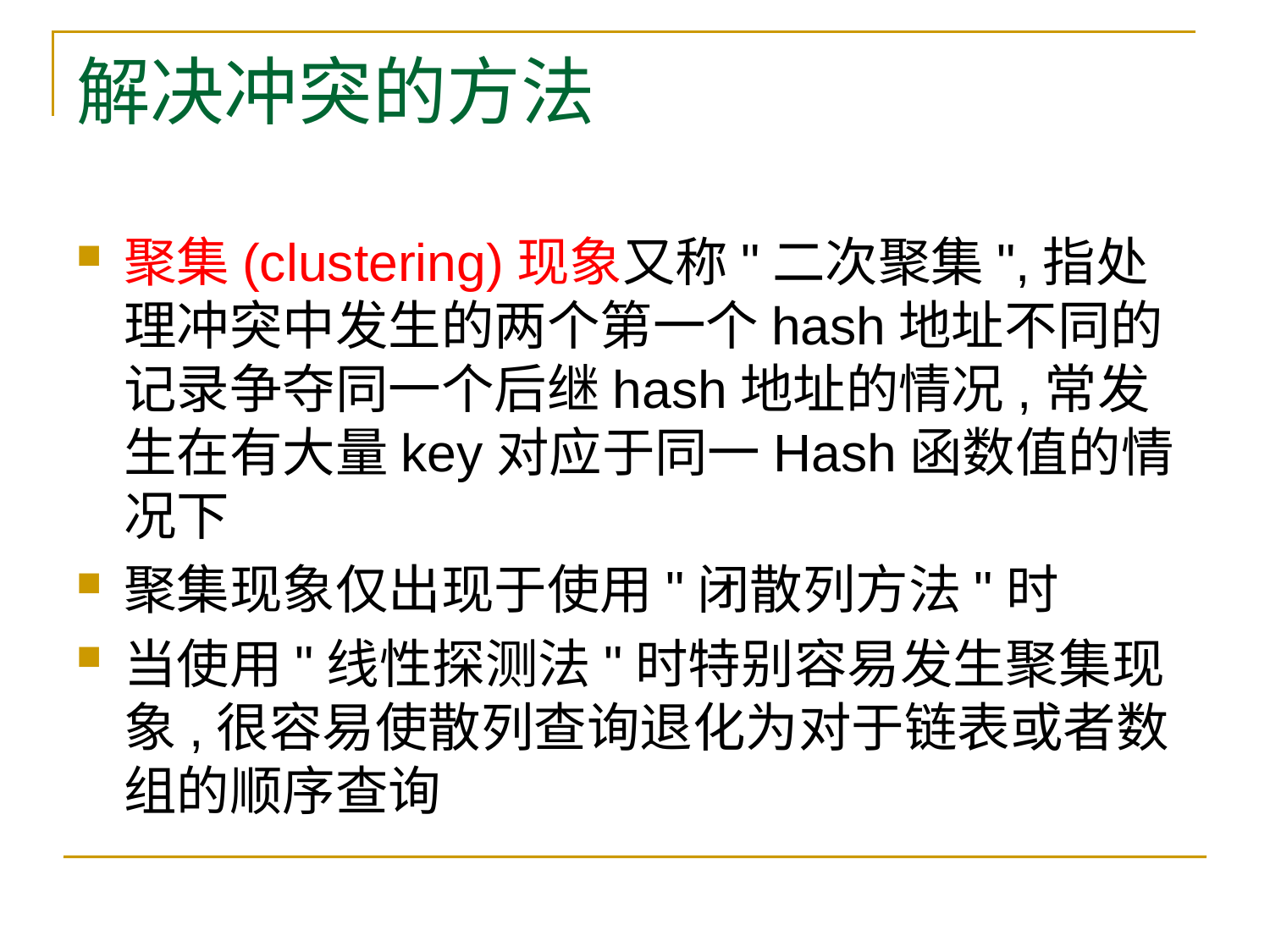

# 解决冲突的方法
聚集(clustering)现象又称"二次聚集",指处理冲突中发生的两个第一个hash地址不同的记录争夺同一个后继hash地址的情况,常发生在有大量key对应于同一Hash函数值的情况下
聚集现象仅出现于使用"闭散列方法"时
当使用"线性探测法"时特别容易发生聚集现象,很容易使散列查询退化为对于链表或者数组的顺序查询